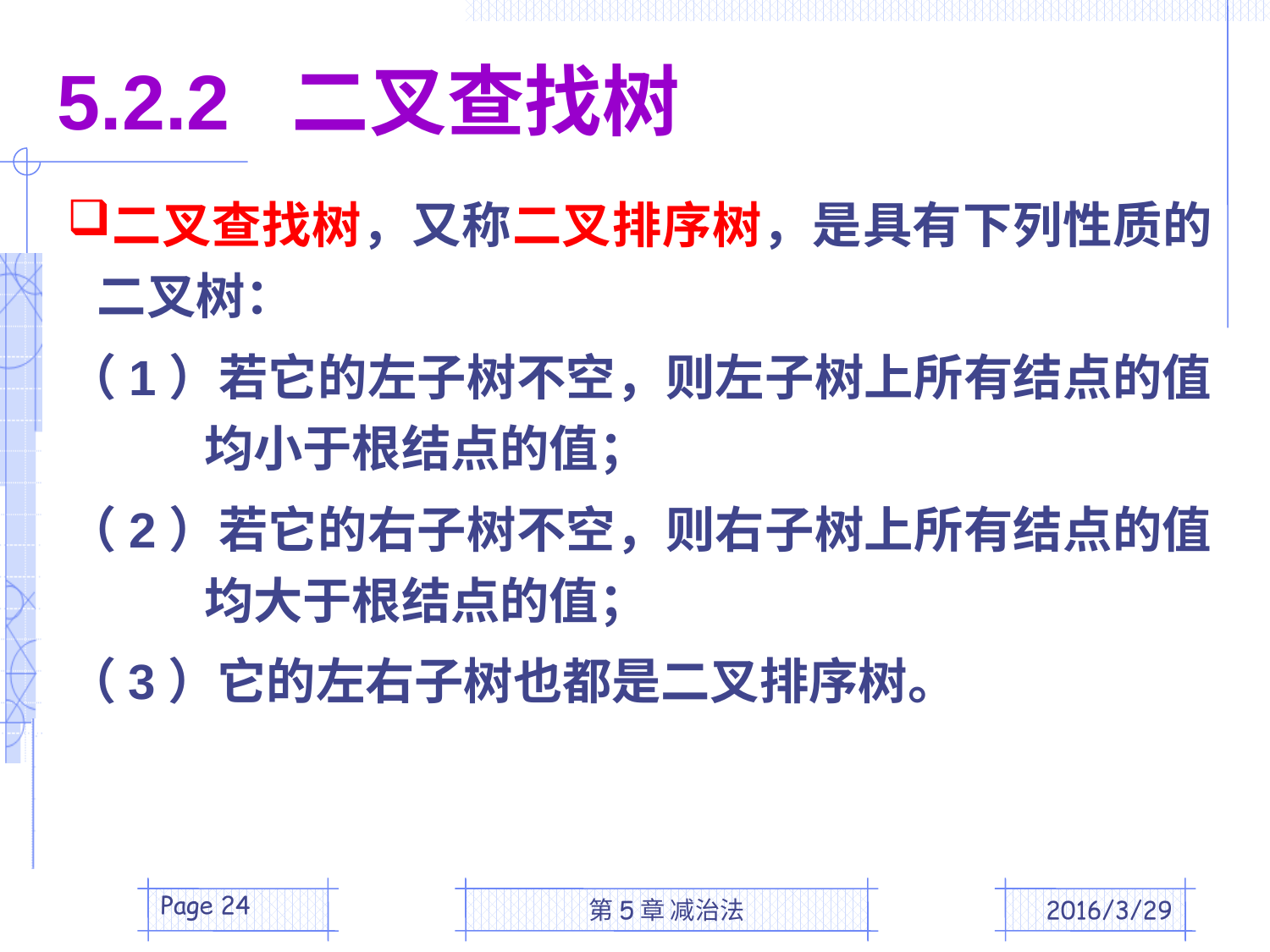

5.2.2  二叉查找树
二叉查找树，又称二叉排序树，是具有下列性质的二叉树：
（1）若它的左子树不空，则左子树上所有结点的值均小于根结点的值；
（2）若它的右子树不空，则右子树上所有结点的值均大于根结点的值；
（3）它的左右子树也都是二叉排序树。
Page 24
第5章 减治法
2016/3/29